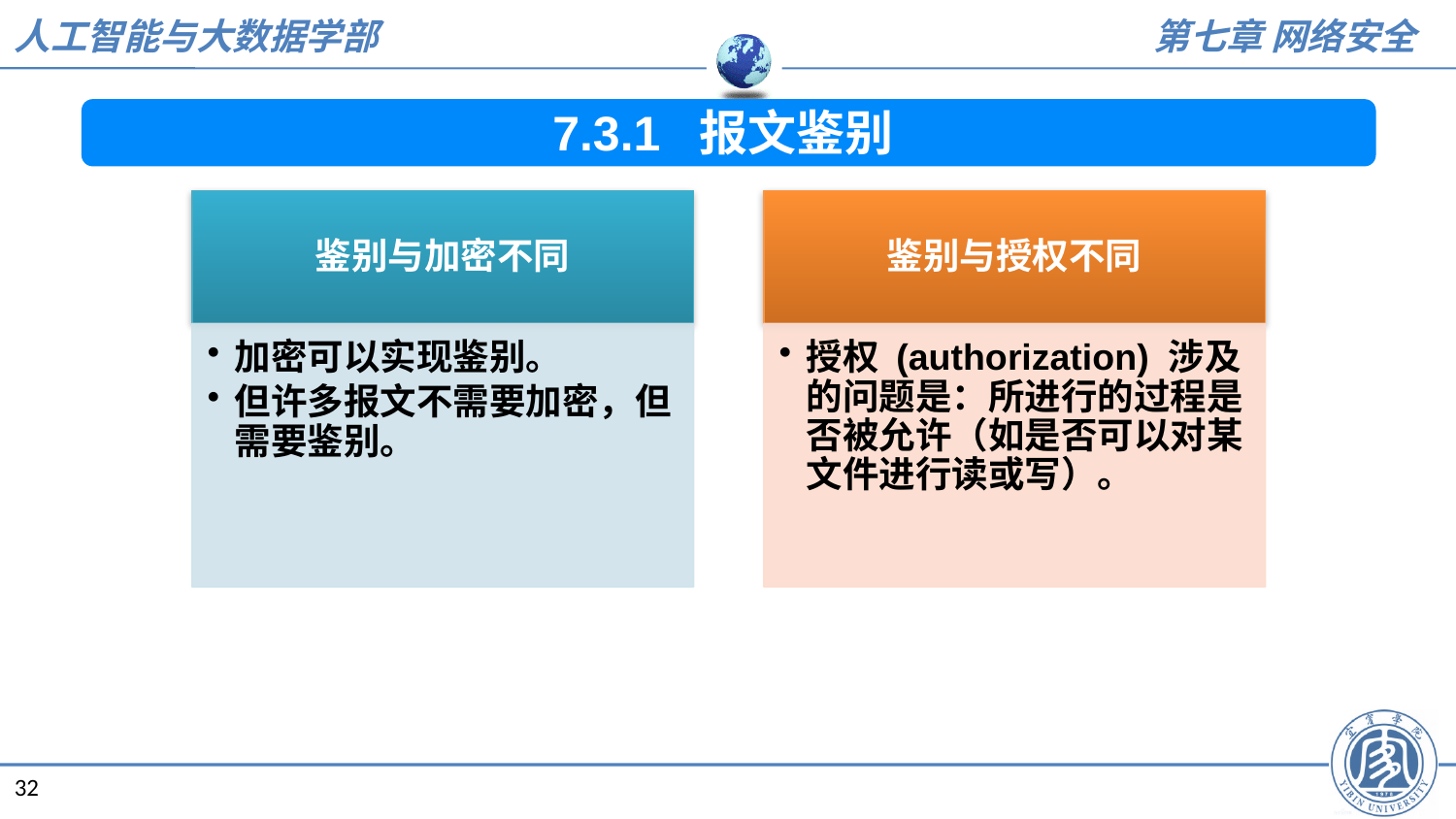

7.3.1  报文鉴别

鉴别与加密不同
加密可以实现鉴别。
但许多报文不需要加密，但需要鉴别。
鉴别与授权不同
授权 (authorization) 涉及的问题是：所进行的过程是否被允许（如是否可以对某文件进行读或写）。
32